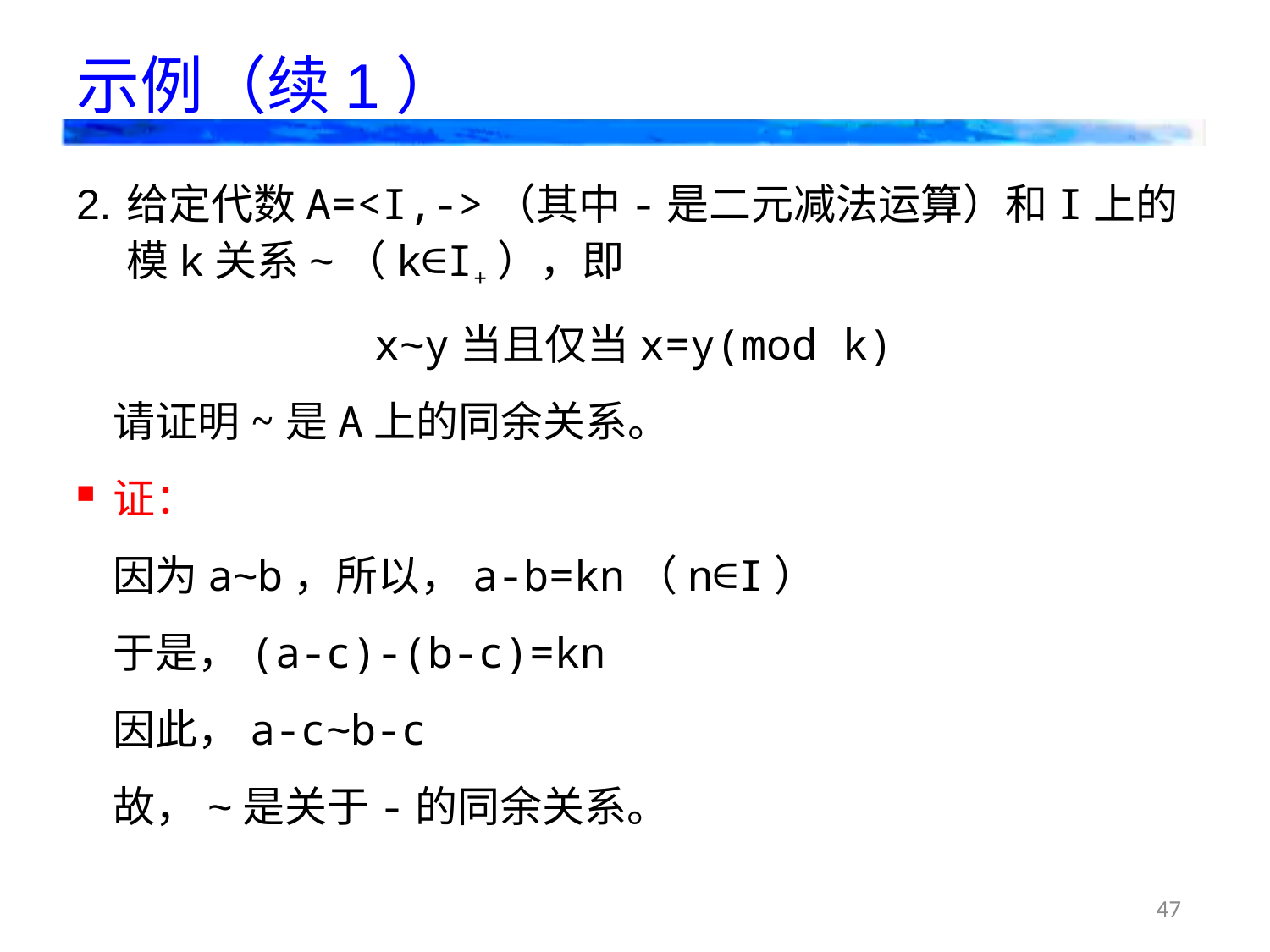

# 示例（续1）
给定代数A=<I,->（其中-是二元减法运算）和I上的模k关系~（k∈I+），即
x~y当且仅当x=y(mod k)
请证明~是A上的同余关系。
证：
因为a~b，所以，a-b=kn（n∈I）
于是，(a-c)-(b-c)=kn
因此，a-c~b-c
故，~是关于-的同余关系。
47